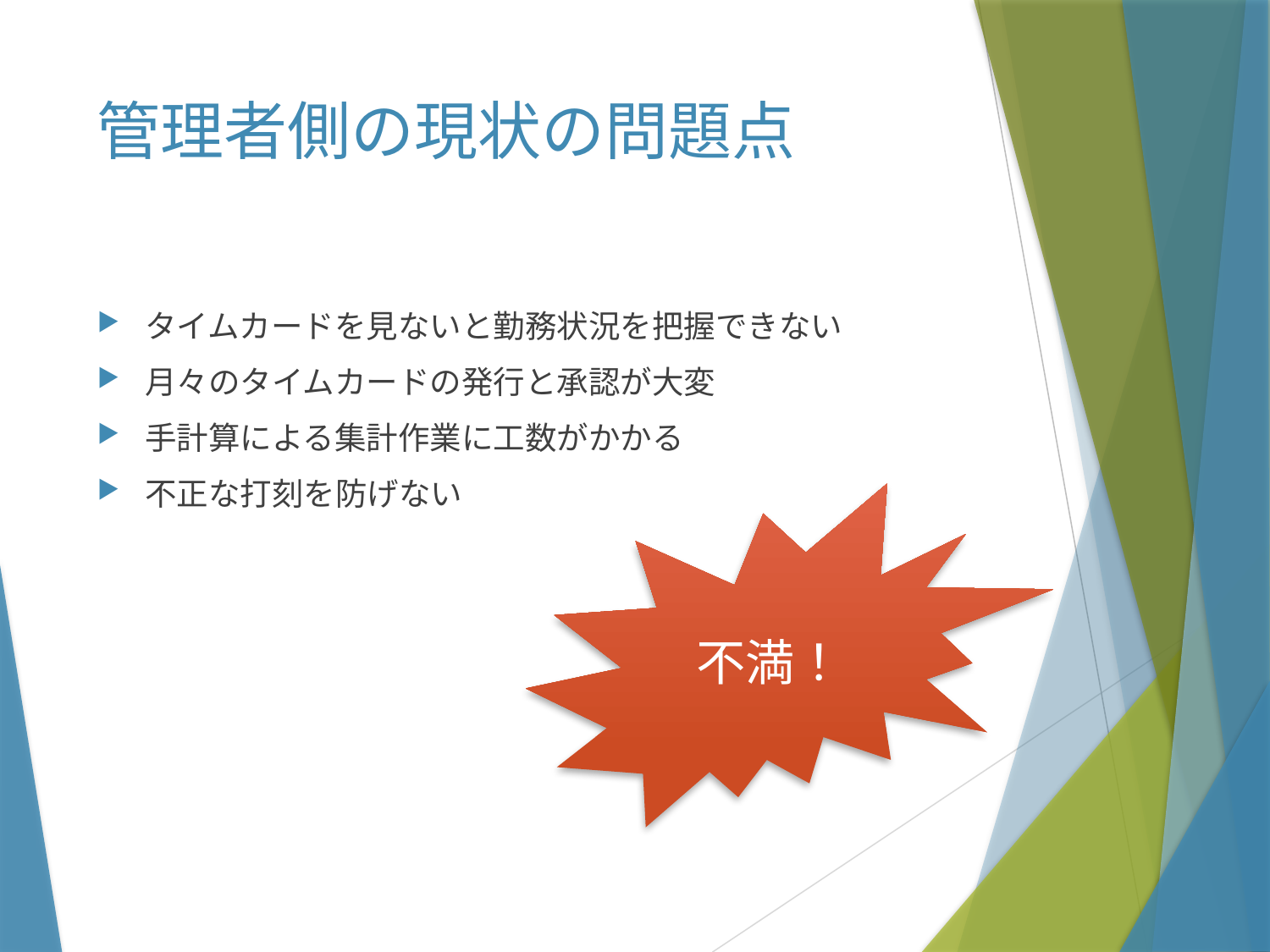

# 管理者側の現状の問題点
タイムカードを見ないと勤務状況を把握できない
月々のタイムカードの発行と承認が大変
手計算による集計作業に工数がかかる
不正な打刻を防げない
不満！